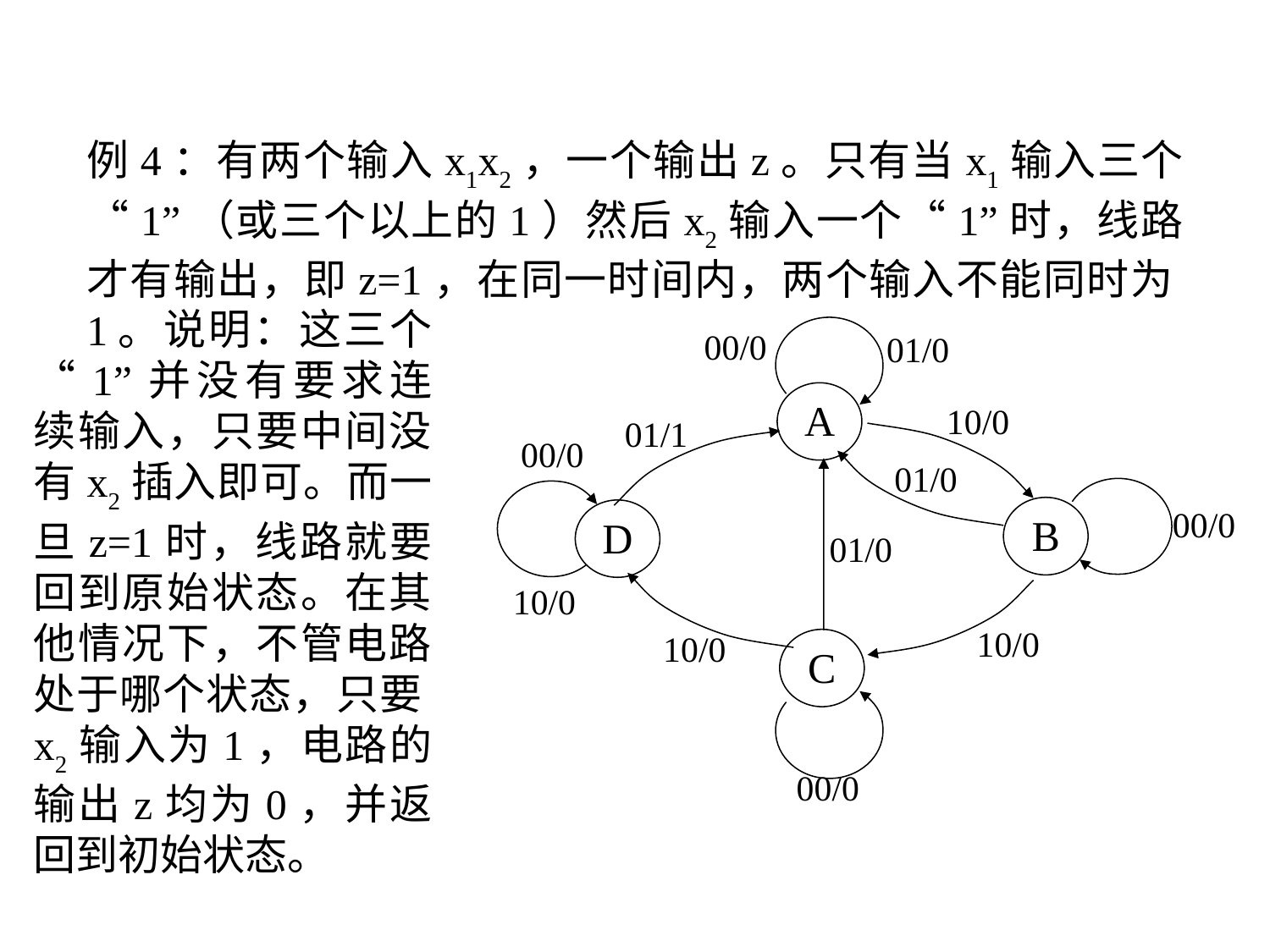

例4：有两个输入x1x2，一个输出z。只有当x1输入三个“1”（或三个以上的1）然后x2输入一个“1”时，线路才有输出，即z=1，在同一时间内，两个输入不能同时为1。
	说明：这三个“1”并没有要求连续输入，只要中间没有x2插入即可。而一旦z=1时，线路就要回到原始状态。在其他情况下，不管电路处于哪个状态，只要x2输入为1，电路的输出z均为0，并返回到初始状态。

00/0
01/0
A
10/0
01/1

00/0

01/0

B
D
00/0
01/0

10/0

10/0
10/0
C

00/0